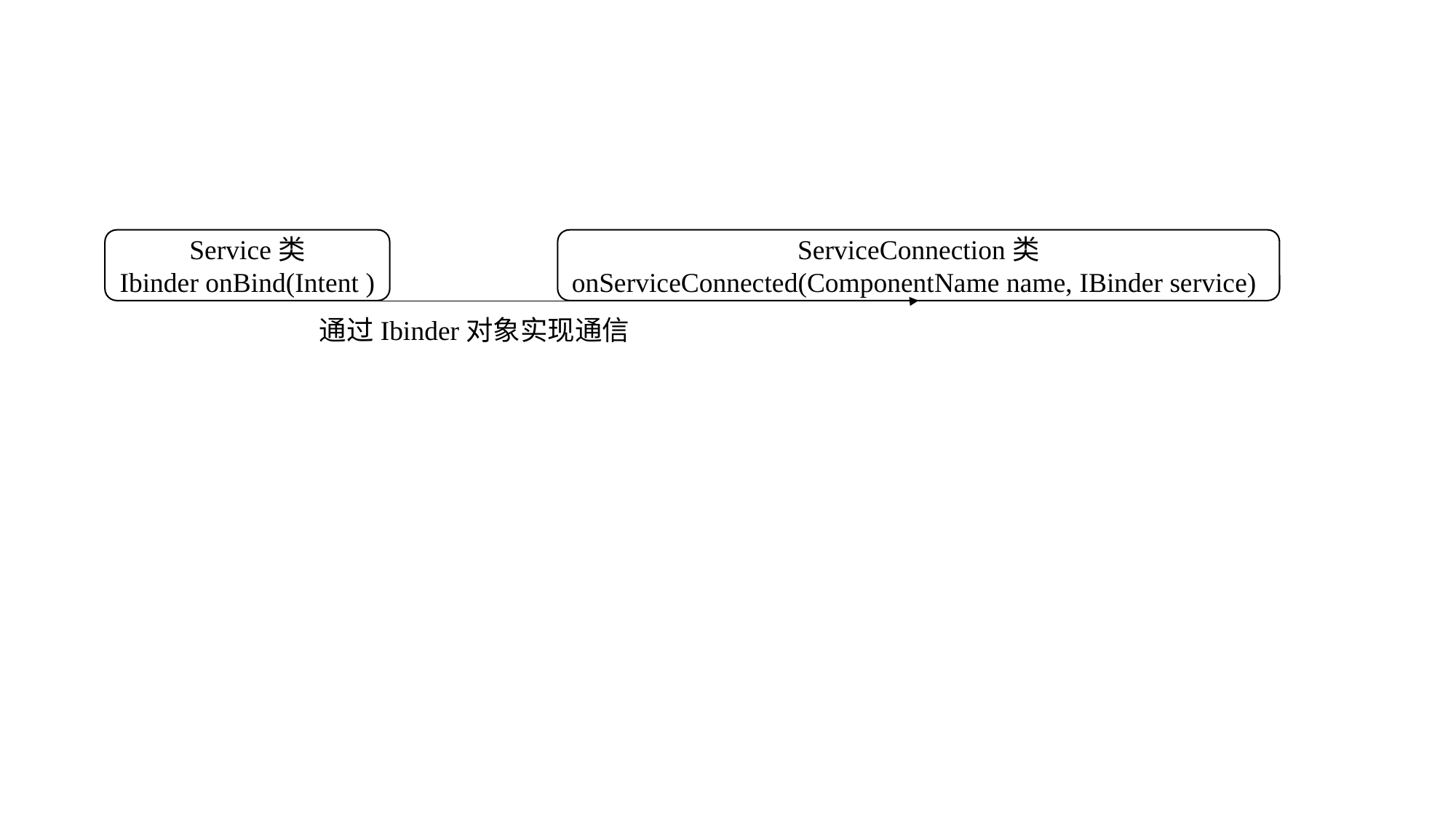

Service类
Ibinder onBind(Intent )
ServiceConnection类
onServiceConnected(ComponentName name, IBinder service)
通过Ibinder对象实现通信